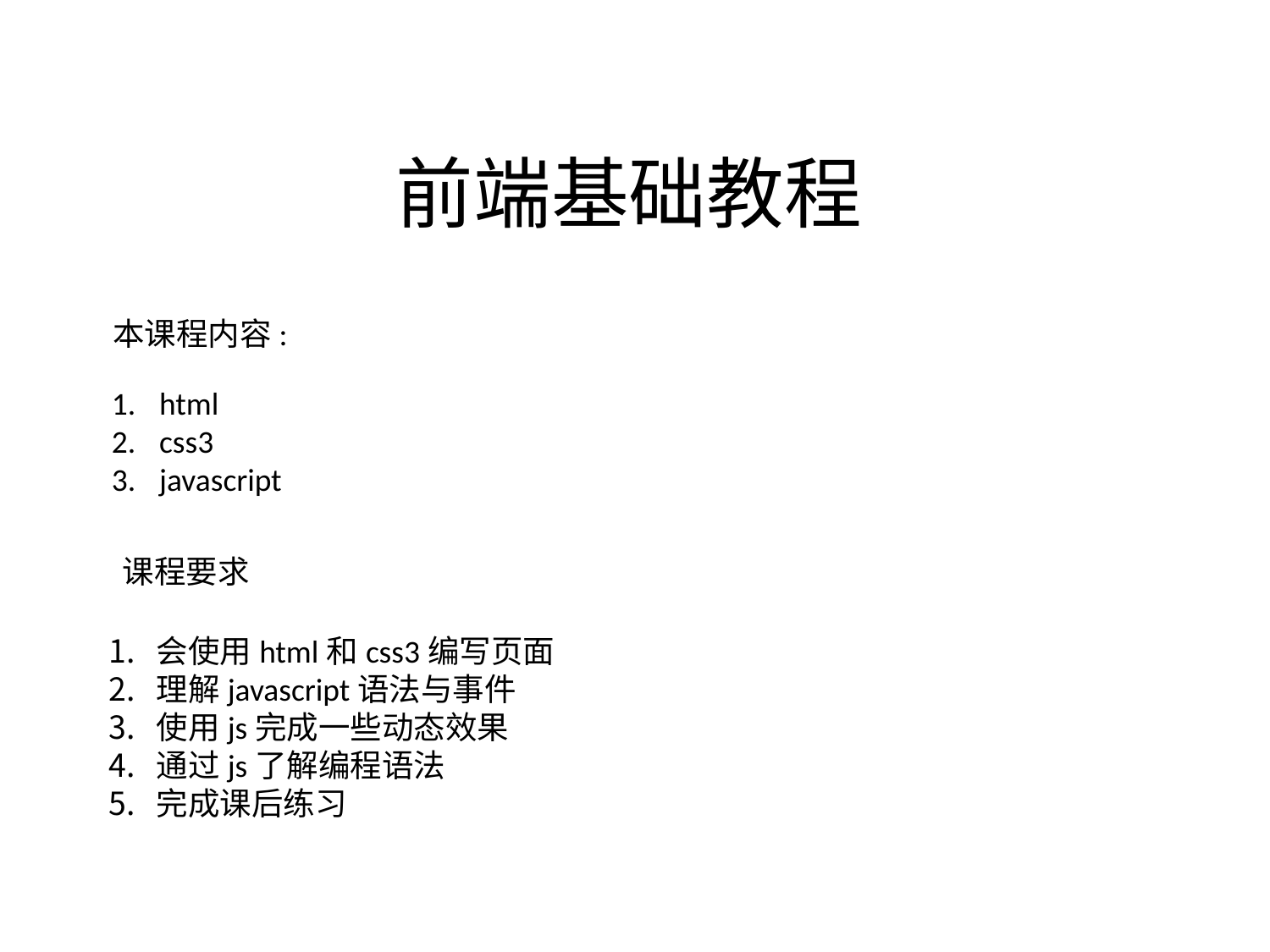

# 前端基础教程
本课程内容:
html
css3
javascript
课程要求
会使用html和css3编写页面
理解javascript语法与事件
使用js完成一些动态效果
通过js了解编程语法
完成课后练习